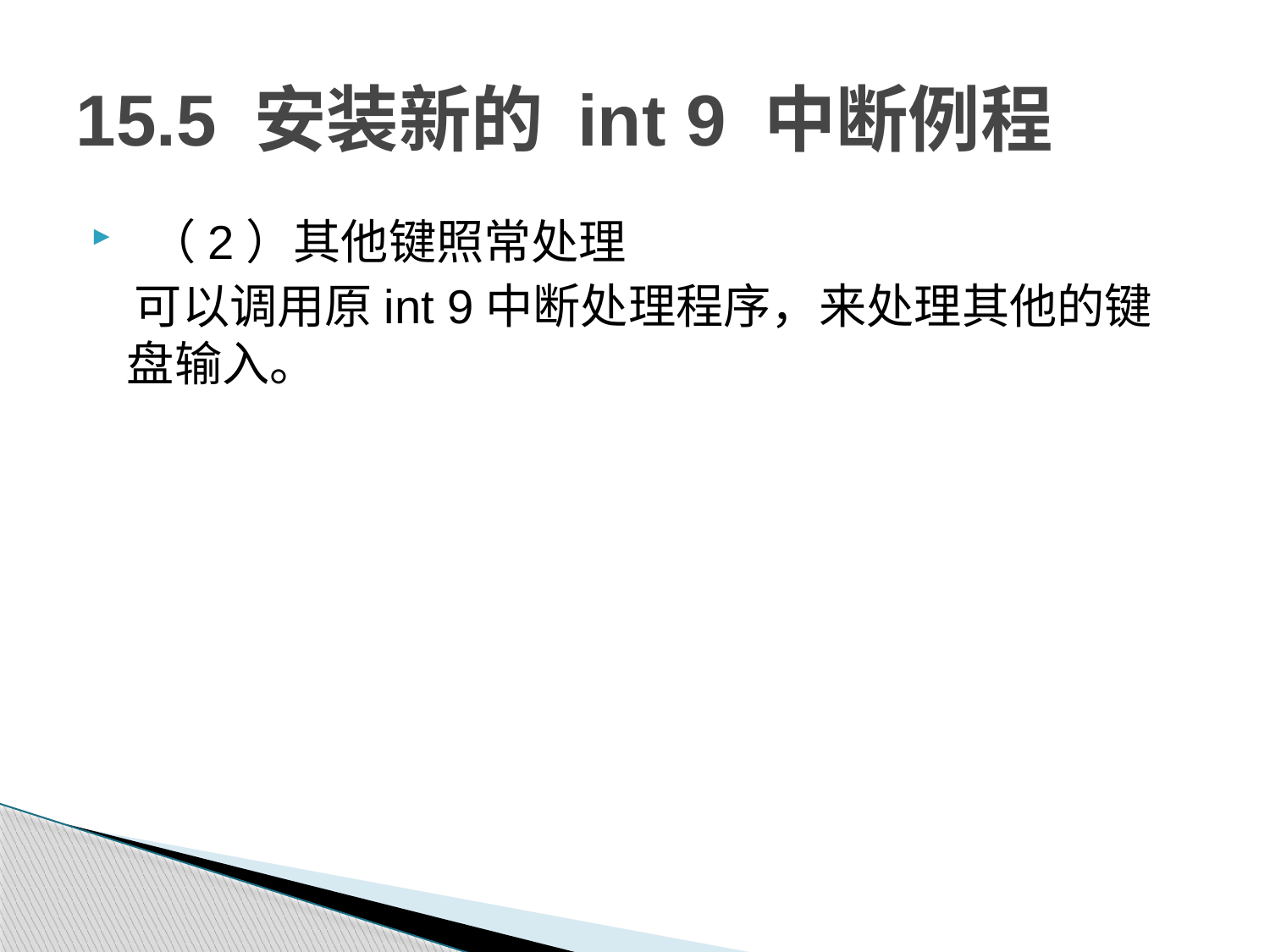

# 15.5 安装新的 int 9 中断例程
 （2）其他键照常处理
   可以调用原int 9中断处理程序，来处理其他的键盘输入。